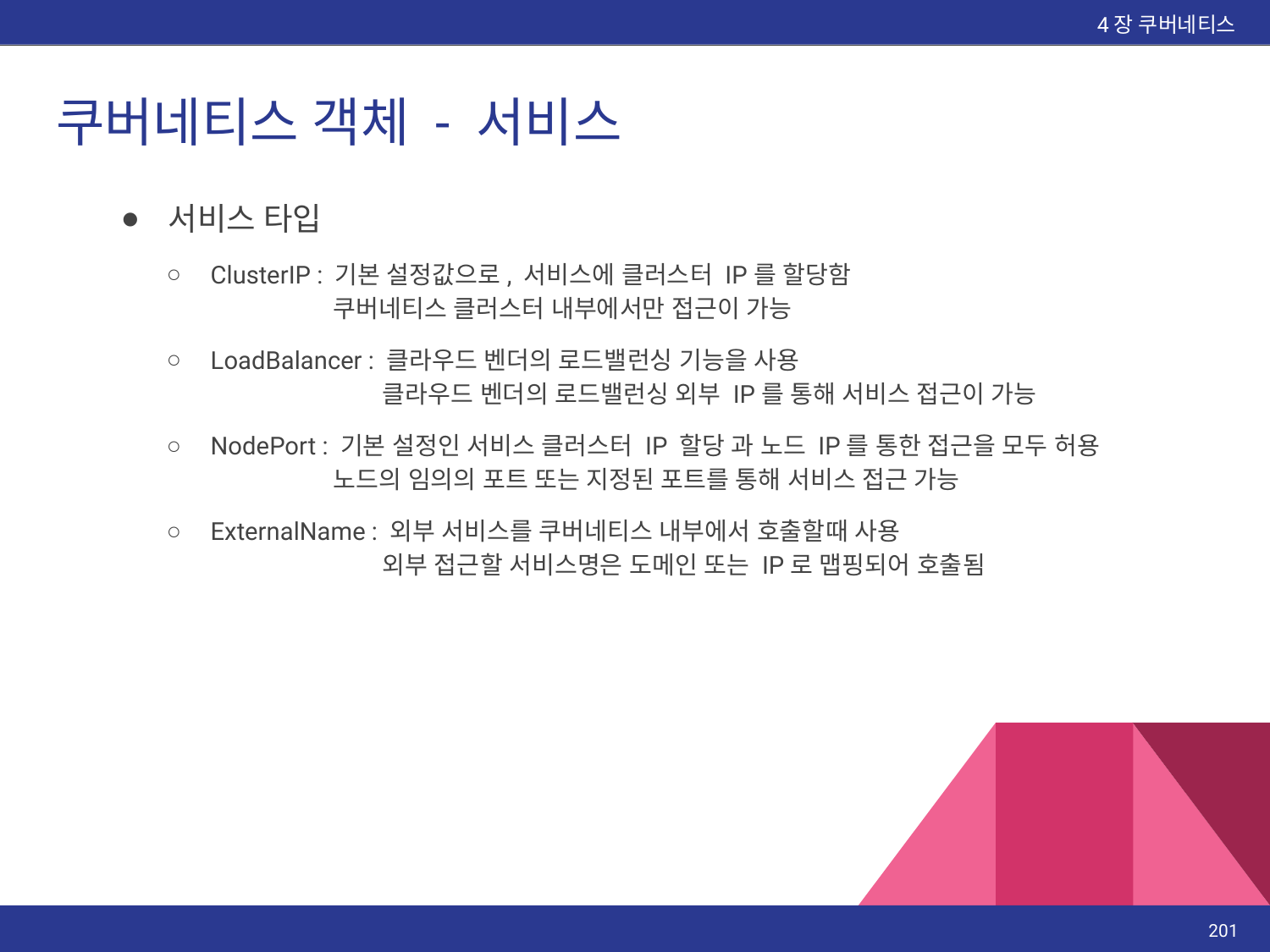

4장 쿠버네티스

# 쿠버네티스 객체 - 서비스
서비스 타입
ClusterIP : 기본 설정값으로, 서비스에 클러스터 IP를 할당함
                    쿠버네티스 클러스터 내부에서만 접근이 가능
LoadBalancer : 클라우드 벤더의 로드밸런싱 기능을 사용
                            클라우드 벤더의 로드밸런싱 외부 IP를 통해 서비스 접근이 가능
NodePort : 기본 설정인 서비스 클러스터 IP 할당 과 노드 IP를 통한 접근을 모두 허용
                    노드의 임의의 포트 또는 지정된 포트를 통해 서비스 접근 가능
ExternalName : 외부 서비스를 쿠버네티스 내부에서 호출할때 사용
                            외부 접근할 서비스명은 도메인 또는 IP로 맵핑되어 호출됨
201